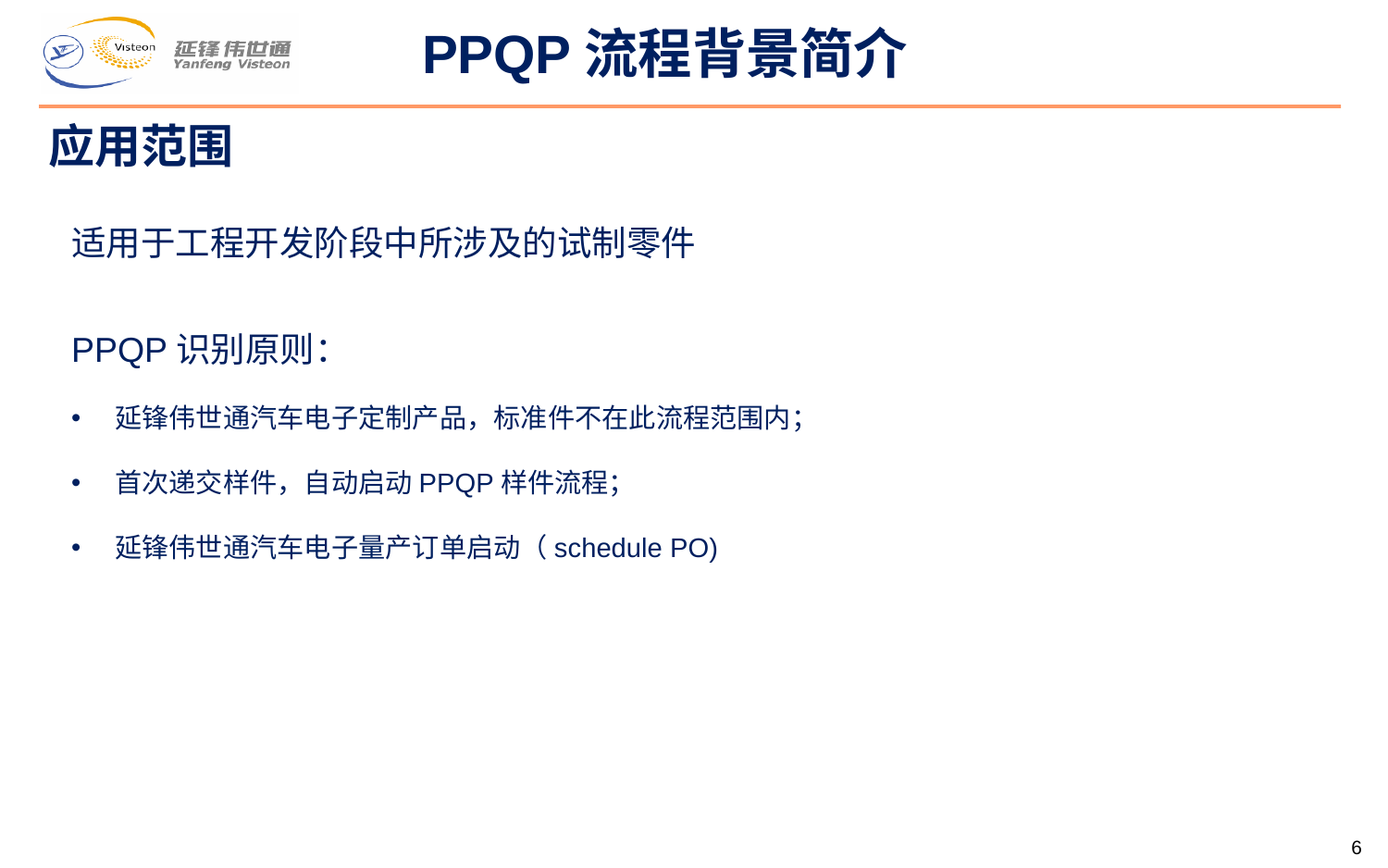

PPQP流程背景简介
应用范围
适用于工程开发阶段中所涉及的试制零件

PPQP识别原则：

延锋伟世通汽车电子定制产品，标准件不在此流程范围内；

首次递交样件，自动启动PPQP样件流程；

延锋伟世通汽车电子量产订单启动（schedule PO)